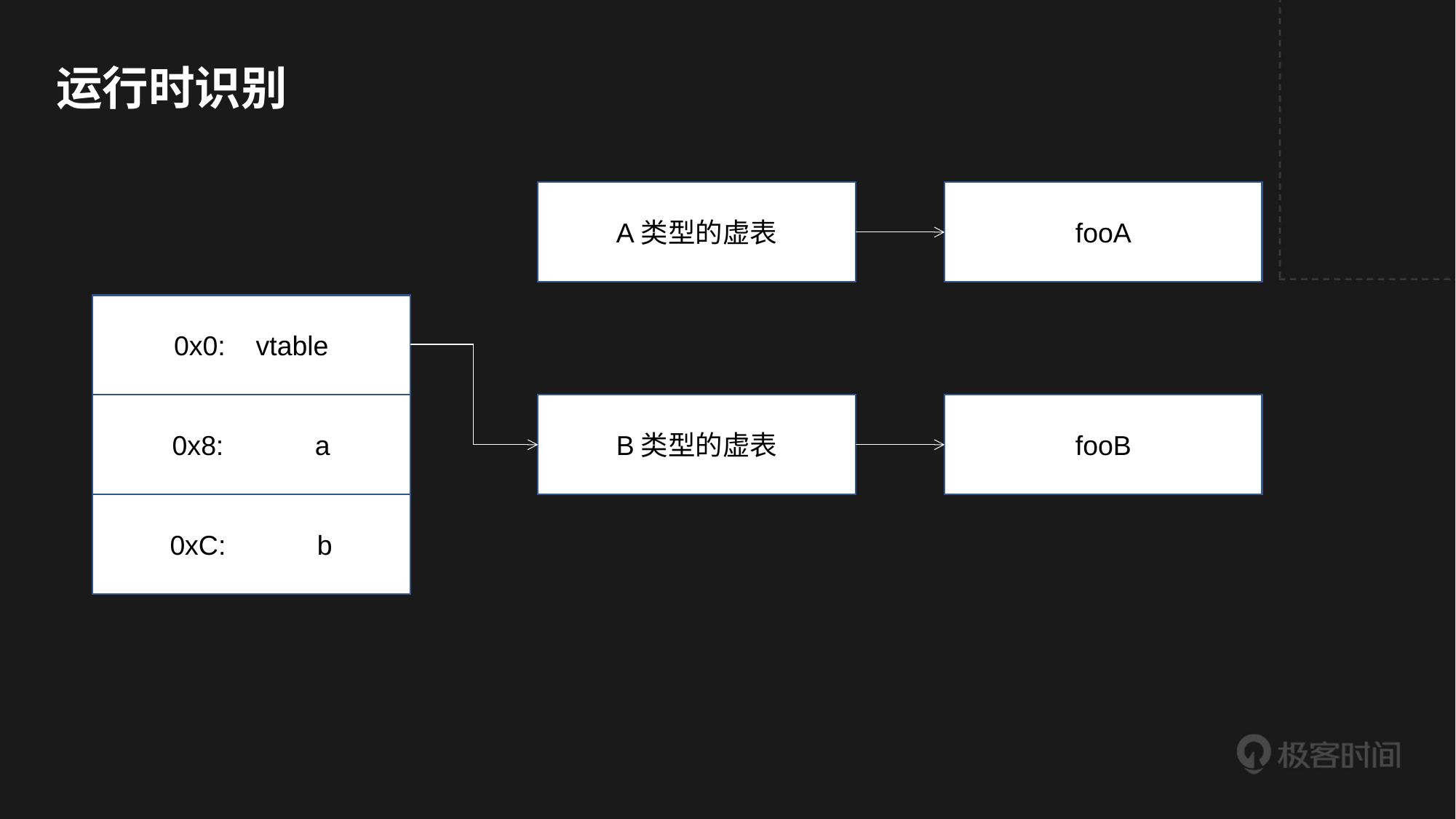

运行时识别
A类型的虚表
fooA
0x0:    vtable
0x8:            a
B类型的虚表
fooB
0xC:            b